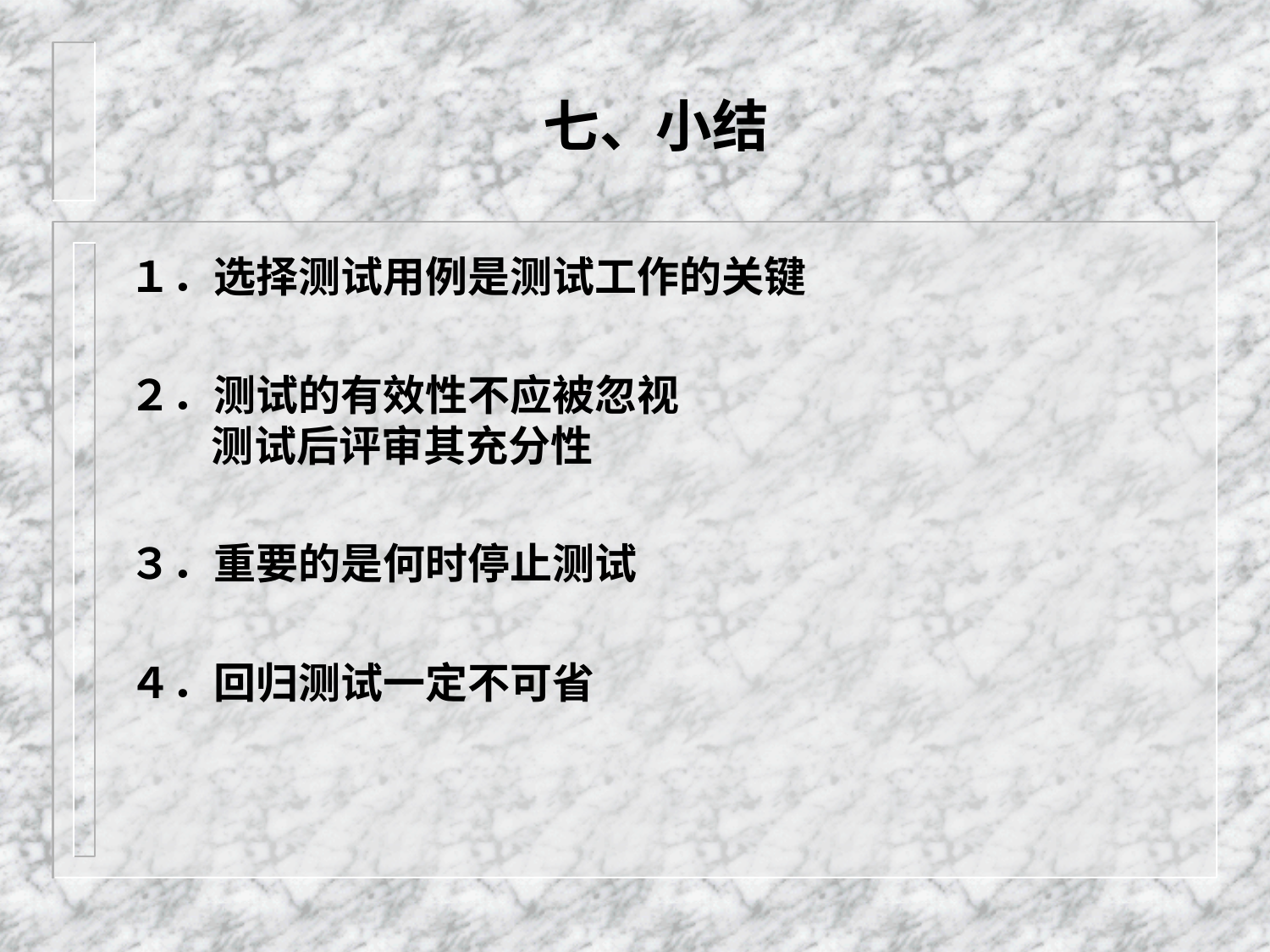

# 七、小结
１．选择测试用例是测试工作的关键

２．测试的有效性不应被忽视
  测试后评审其充分性

３．重要的是何时停止测试

４．回归测试一定不可省